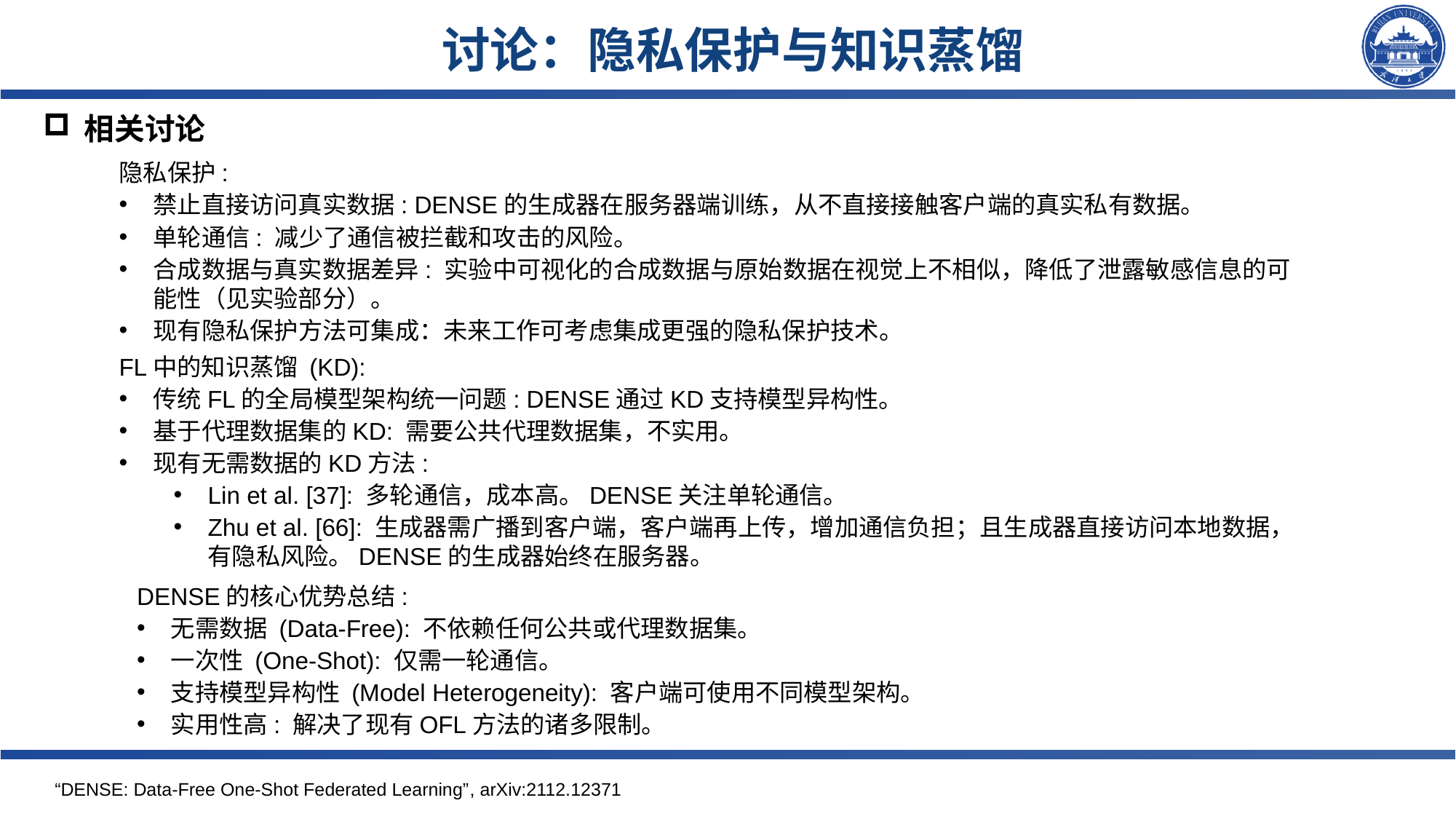

讨论：隐私保护与知识蒸馏
相关讨论
隐私保护:
禁止直接访问真实数据: DENSE的生成器在服务器端训练，从不直接接触客户端的真实私有数据。
单轮通信: 减少了通信被拦截和攻击的风险。
合成数据与真实数据差异: 实验中可视化的合成数据与原始数据在视觉上不相似，降低了泄露敏感信息的可能性（见实验部分）。
现有隐私保护方法可集成：未来工作可考虑集成更强的隐私保护技术。
FL中的知识蒸馏 (KD):
传统FL的全局模型架构统一问题: DENSE通过KD支持模型异构性。
基于代理数据集的KD: 需要公共代理数据集，不实用。
现有无需数据的KD方法:
Lin et al. [37]: 多轮通信，成本高。DENSE关注单轮通信。
Zhu et al. [66]: 生成器需广播到客户端，客户端再上传，增加通信负担；且生成器直接访问本地数据，有隐私风险。DENSE的生成器始终在服务器。
DENSE的核心优势总结:
无需数据 (Data-Free): 不依赖任何公共或代理数据集。
一次性 (One-Shot): 仅需一轮通信。
支持模型异构性 (Model Heterogeneity): 客户端可使用不同模型架构。
实用性高: 解决了现有OFL方法的诸多限制。
7
“DENSE: Data-Free One-Shot Federated Learning”, arXiv:2112.12371